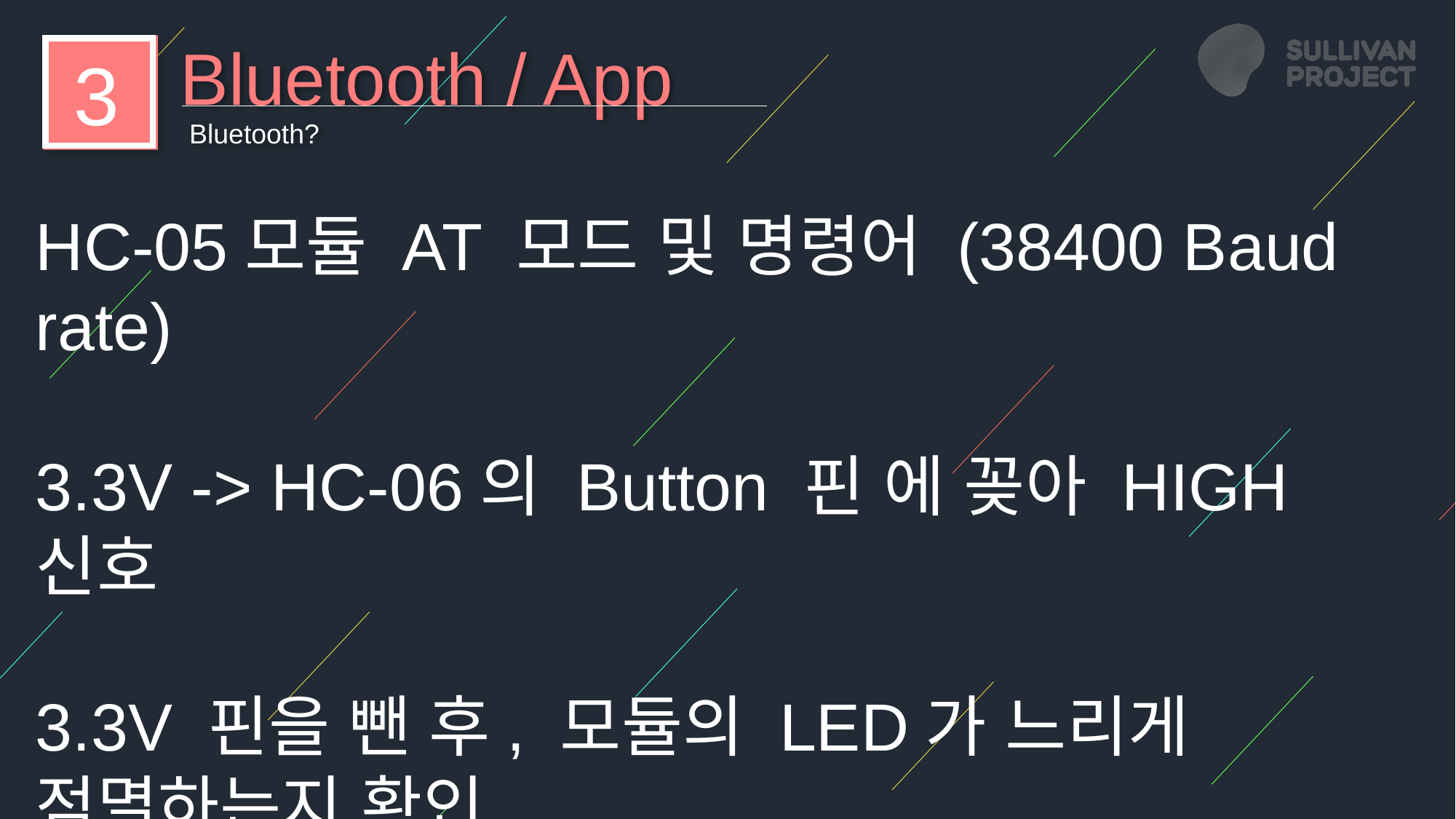

Bluetooth / App

3
Bluetooth?
HC-05모듈 AT 모드 및 명령어 (38400 Baud rate)

3.3V -> HC-06의 Button 핀 에 꽂아 HIGH 신호

3.3V 핀을 뺀 후, 모듈의 LED가 느리게 점멸하는지 확인

시리얼 모니터 오른쪽 No line ending 을 Both NL&CR